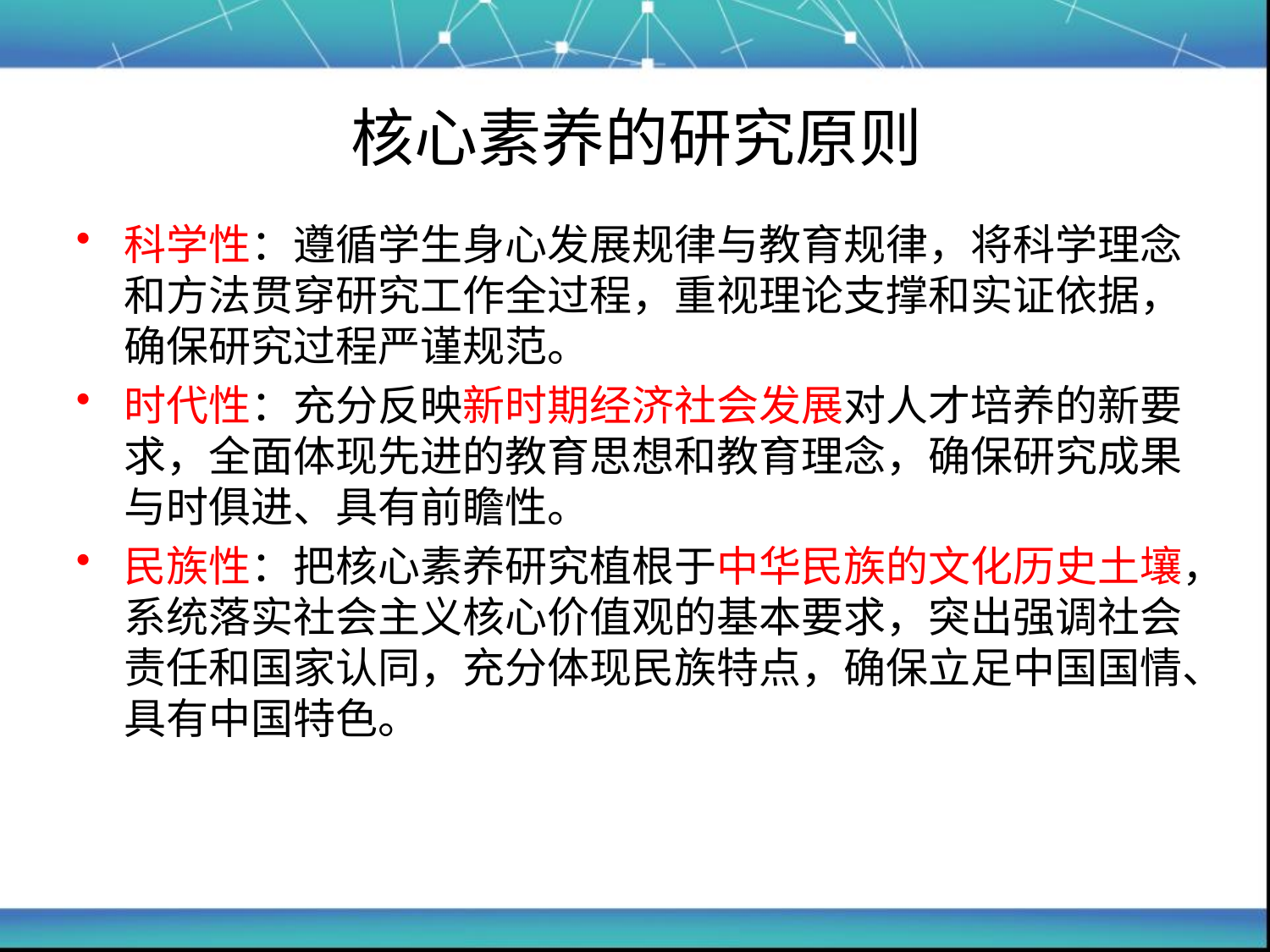

# 核心素养的研究原则
科学性：遵循学生身心发展规律与教育规律，将科学理念和方法贯穿研究工作全过程，重视理论支撑和实证依据，确保研究过程严谨规范。
时代性：充分反映新时期经济社会发展对人才培养的新要求，全面体现先进的教育思想和教育理念，确保研究成果与时俱进、具有前瞻性。
民族性：把核心素养研究植根于中华民族的文化历史土壤，系统落实社会主义核心价值观的基本要求，突出强调社会责任和国家认同，充分体现民族特点，确保立足中国国情、具有中国特色。